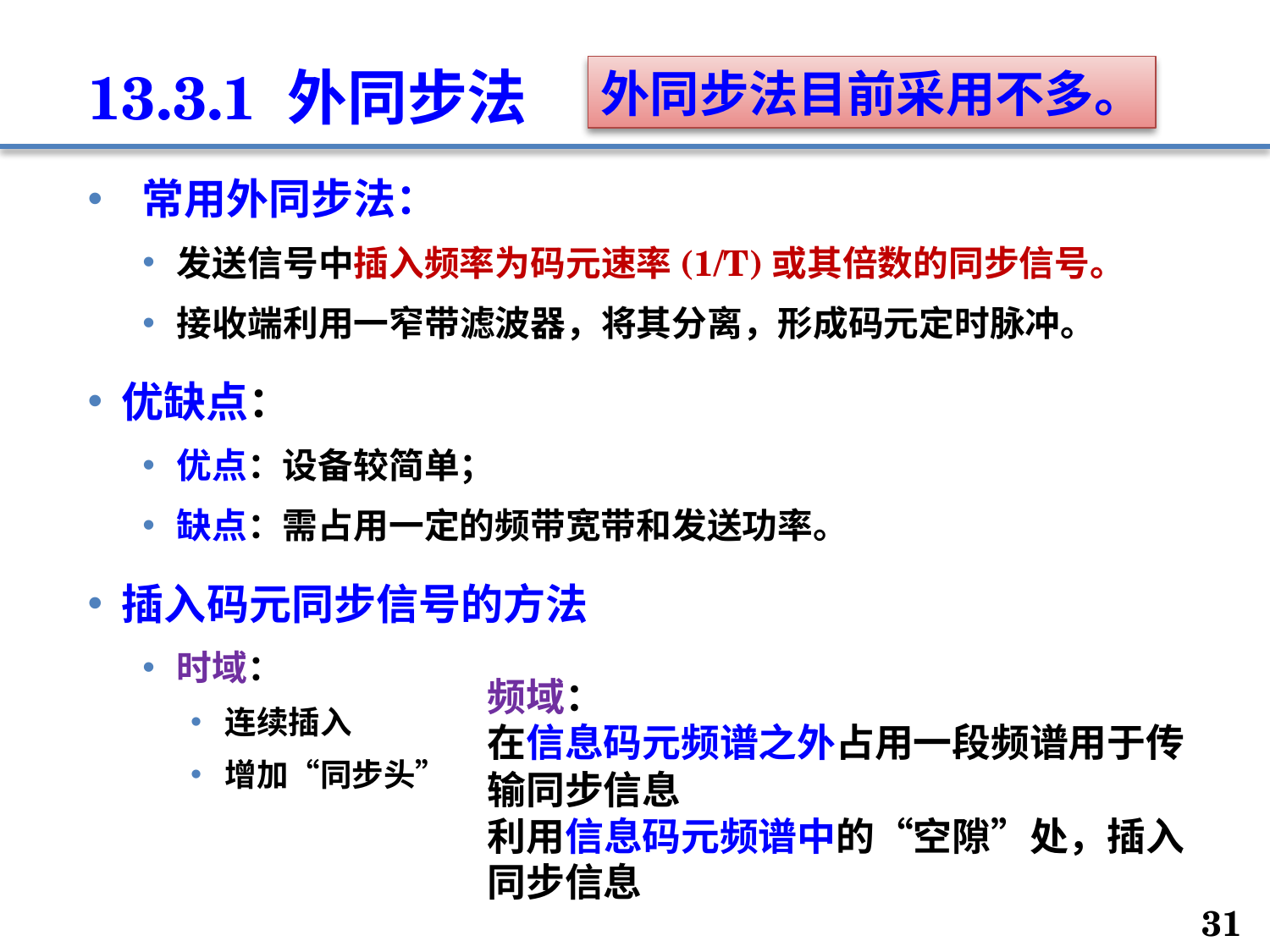

# 13.3.1 外同步法
外同步法目前采用不多。
 常用外同步法：
发送信号中插入频率为码元速率(1/T)或其倍数的同步信号。
接收端利用一窄带滤波器，将其分离，形成码元定时脉冲。
优缺点：
优点：设备较简单；
缺点：需占用一定的频带宽带和发送功率。
插入码元同步信号的方法
时域：
连续插入
增加“同步头”
频域：
在信息码元频谱之外占用一段频谱用于传输同步信息
利用信息码元频谱中的“空隙”处，插入同步信息
31